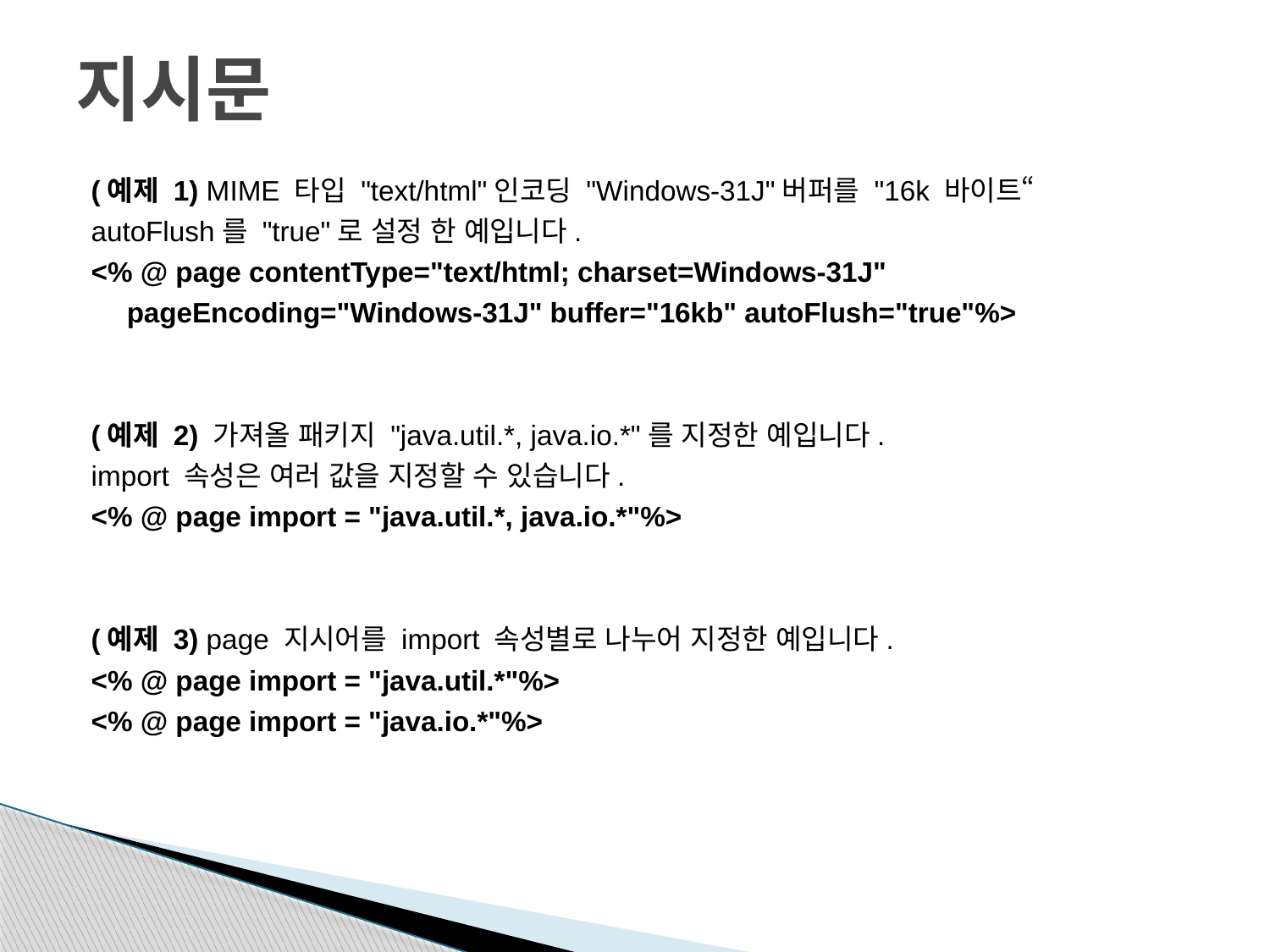

# 지시문
(예제 1) MIME 타입 "text/html"인코딩 "Windows-31J"버퍼를 "16k 바이트“
autoFlush를 "true"로 설정 한 예입니다.
<% @ page contentType="text/html; charset=Windows-31J"
	pageEncoding="Windows-31J" buffer="16kb" autoFlush="true"%>

(예제 2) 가져올 패키지 "java.util.*, java.io.*"를 지정한 예입니다.
import 속성은 여러 값을 지정할 수 있습니다.
<% @ page import = "java.util.*, java.io.*"%>

(예제 3) page 지시어를 import 속성별로 나누어 지정한 예입니다.
<% @ page import = "java.util.*"%>
<% @ page import = "java.io.*"%>